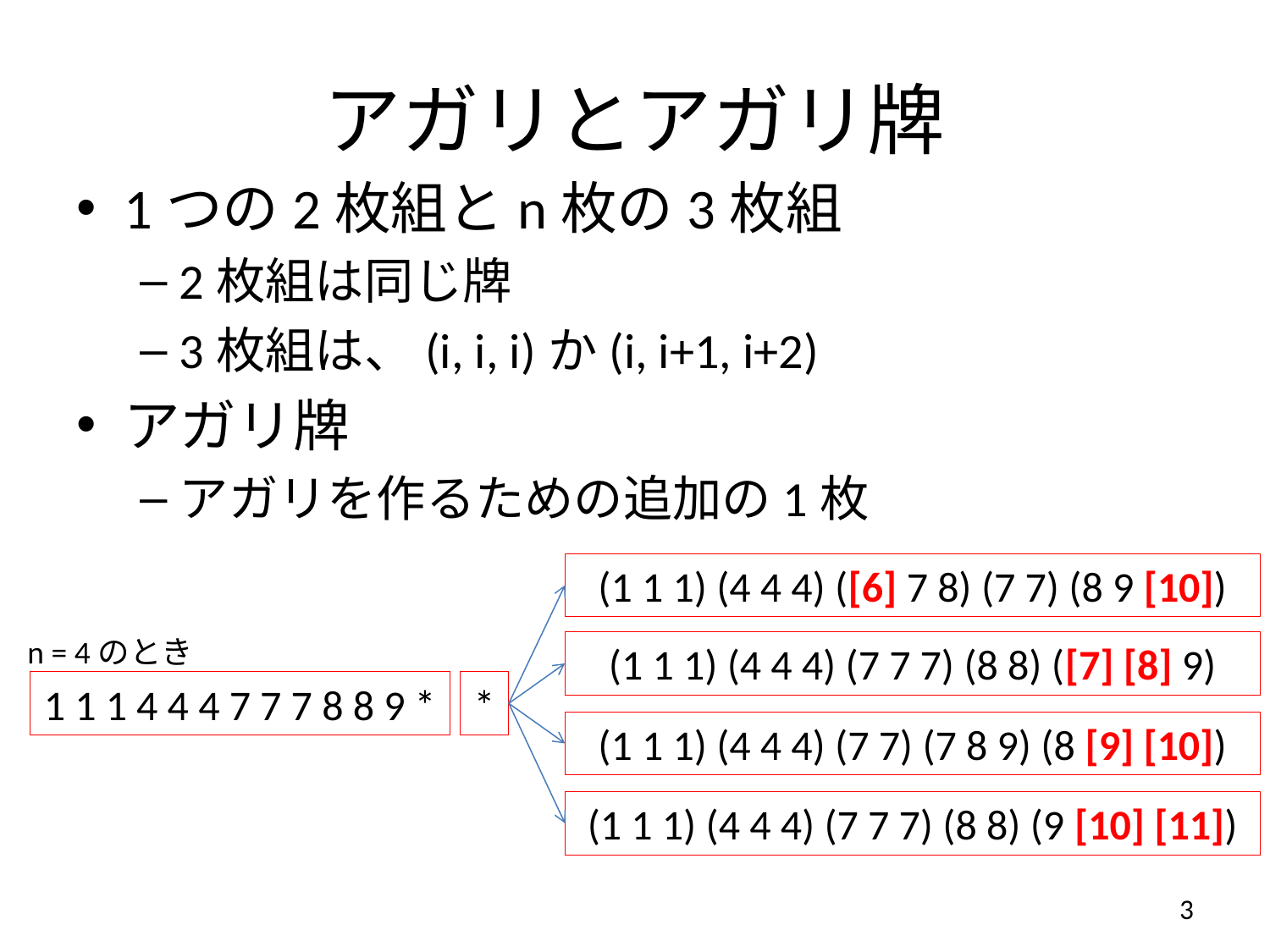

# アガリとアガリ牌
1つの2枚組とn枚の3枚組
2枚組は同じ牌
3枚組は、(i, i, i)か(i, i+1, i+2)
アガリ牌
アガリを作るための追加の1枚
(1 1 1) (4 4 4) ([6] 7 8) (7 7) (8 9 [10])
n = 4のとき
(1 1 1) (4 4 4) (7 7 7) (8 8) ([7] [8] 9)
1 1 1 4 4 4 7 7 7 8 8 9 *
*
(1 1 1) (4 4 4) (7 7) (7 8 9) (8 [9] [10])
(1 1 1) (4 4 4) (7 7 7) (8 8) (9 [10] [11])
3